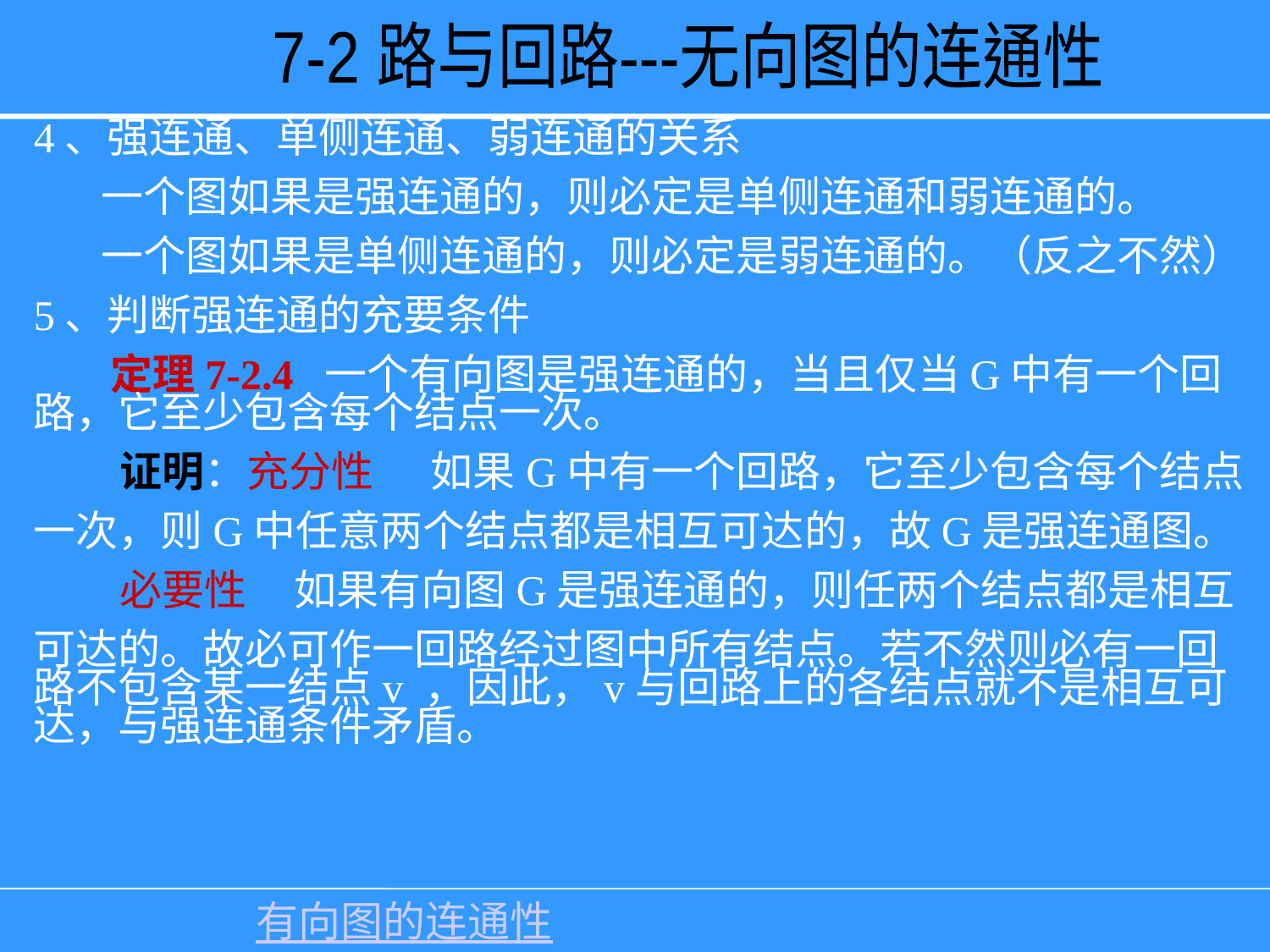

7-2 路与回路---无向图的连通性

4、强连通、单侧连通、弱连通的关系
      一个图如果是强连通的，则必定是单侧连通和弱连通的。
      一个图如果是单侧连通的，则必定是弱连通的。（反之不然）
5、判断强连通的充要条件
       定理7-2.4  一个有向图是强连通的，当且仅当G中有一个回路，它至少包含每个结点一次。
        证明：充分性      如果G中有一个回路，它至少包含每个结点
一次，则G中任意两个结点都是相互可达的，故G是强连通图。
        必要性     如果有向图G是强连通的，则任两个结点都是相互
可达的。故必可作一回路经过图中所有结点。若不然则必有一回路不包含某一结点v ，因此，v与回路上的各结点就不是相互可达，与强连通条件矛盾。

有向图的连通性